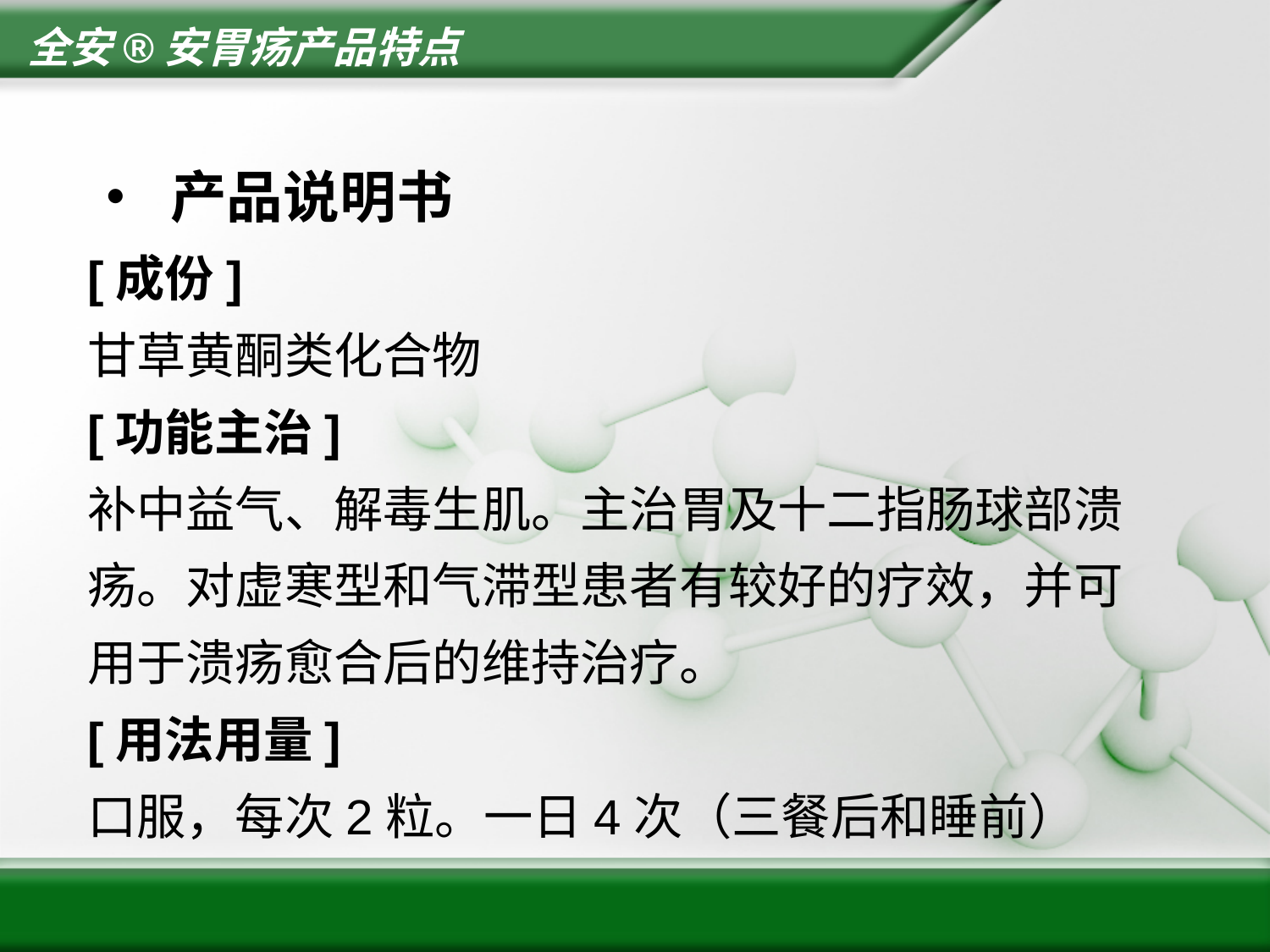

# 全安®安胃疡产品特点

• 产品说明书
[成份]
甘草黄酮类化合物
[功能主治]
补中益气、解毒生肌。主治胃及十二指肠球部溃疡。对虚寒型和气滞型患者有较好的疗效，并可用于溃疡愈合后的维持治疗。
[用法用量]
口服，每次2粒。一日4次（三餐后和睡前）
26